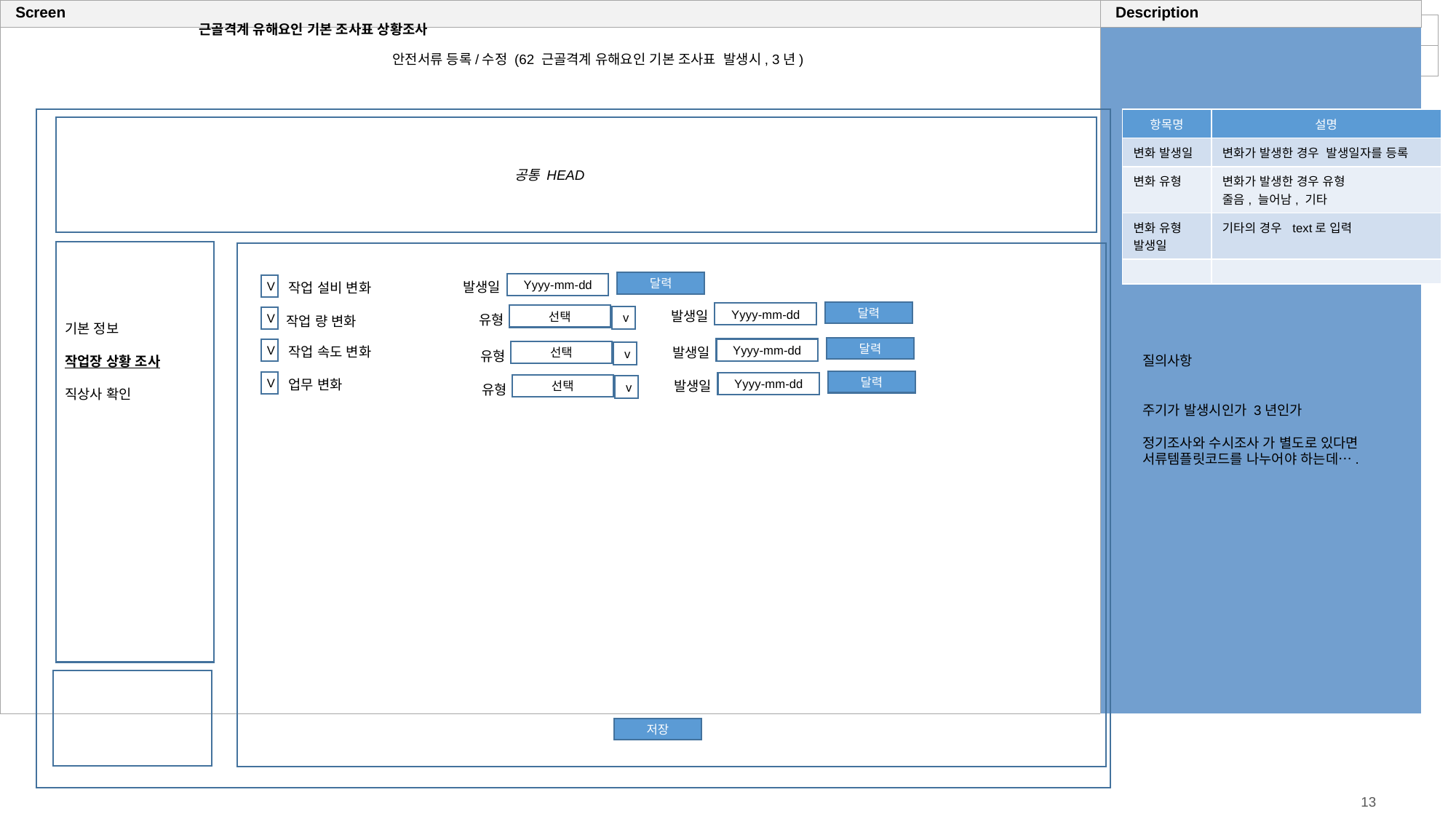

근골격계 유해요인 기본 조사표 상황조사
안전서류 등록/수정 (62 근골격계 유해요인 기본 조사표  발생시, 3년)

| 항목명 | 설명 |
| --- | --- |
| 변화 발생일 | 변화가 발생한 경우 발생일자를 등록 |
| 변화 유형 | 변화가 발생한 경우 유형 줄음, 늘어남, 기타 |
| 변화 유형 발생일 | 기타의 경우 text로 입력 |
|  |  |

공통 HEAD

달력
Yyyy-mm-dd
V
발생일
작업 설비 변화
기본 정보

작업장 상황 조사

직상사 확인
달력
Yyyy-mm-dd
선택
발생일
v
V
유형
작업 량 변화
달력
Yyyy-mm-dd
V
작업 속도 변화
선택
발생일
v
유형
질의사항

주기가 발생시인가 3년인가

정기조사와 수시조사 가 별도로 있다면  서류템플릿코드를 나누어야 하는데….
달력
V
Yyyy-mm-dd
업무 변화
선택
발생일
v
유형

저장